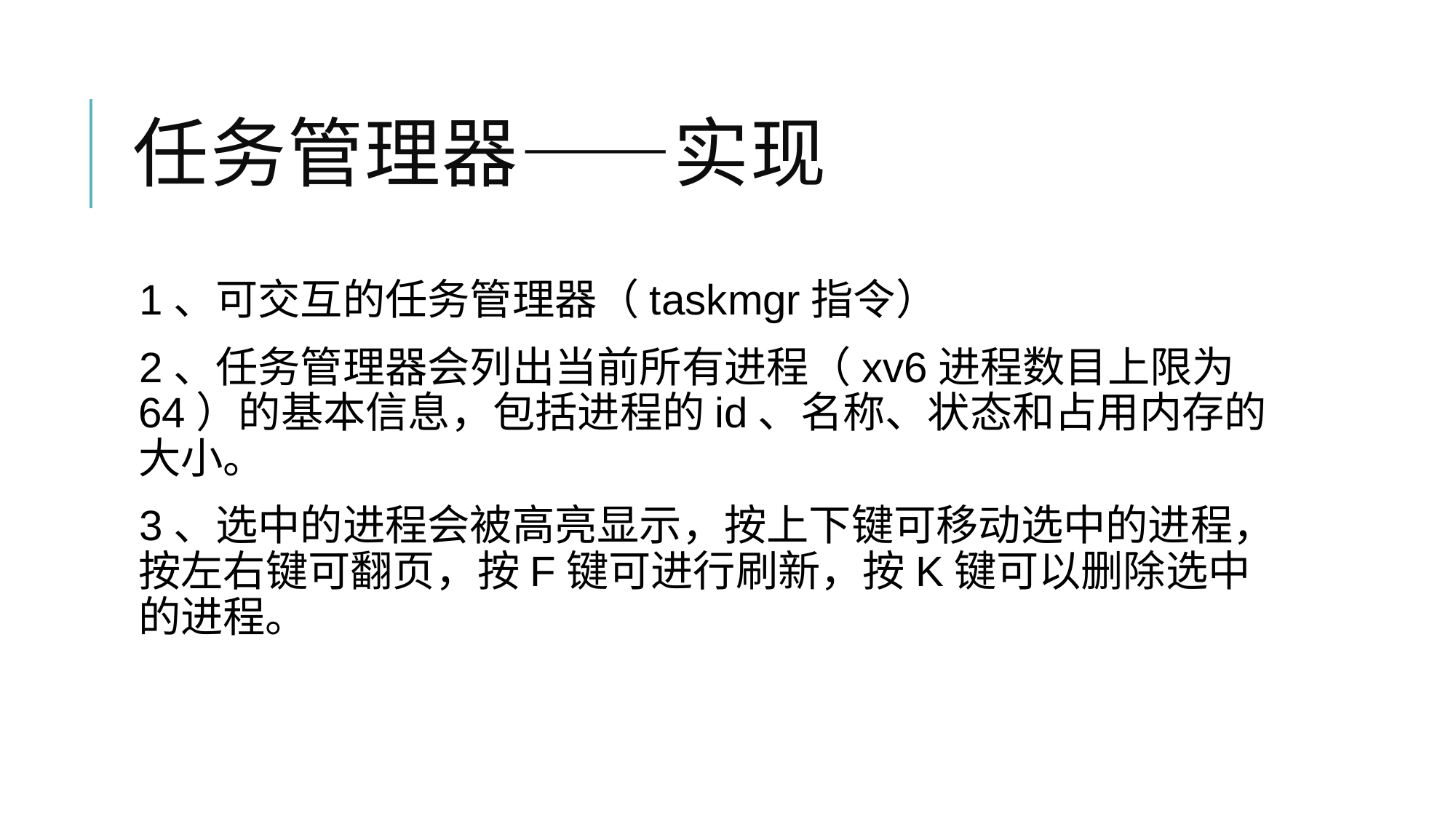

# 任务管理器——实现
1、可交互的任务管理器（taskmgr指令）
2、任务管理器会列出当前所有进程（xv6进程数目上限为64）的基本信息，包括进程的id、名称、状态和占用内存的大小。
3、选中的进程会被高亮显示，按上下键可移动选中的进程，按左右键可翻页，按F键可进行刷新，按K键可以删除选中的进程。